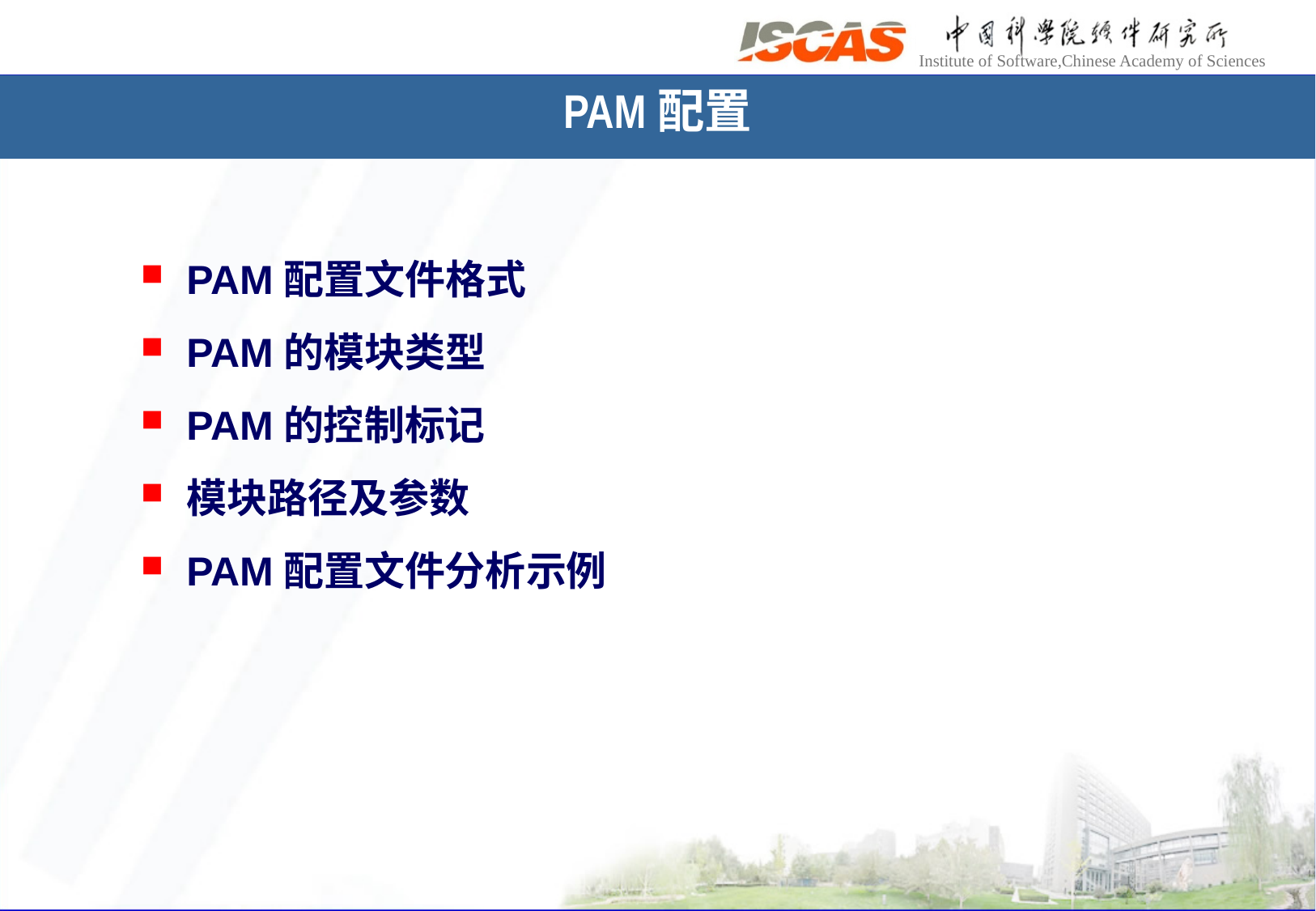

# PAM配置
PAM配置文件格式
PAM的模块类型
PAM的控制标记
模块路径及参数
PAM配置文件分析示例